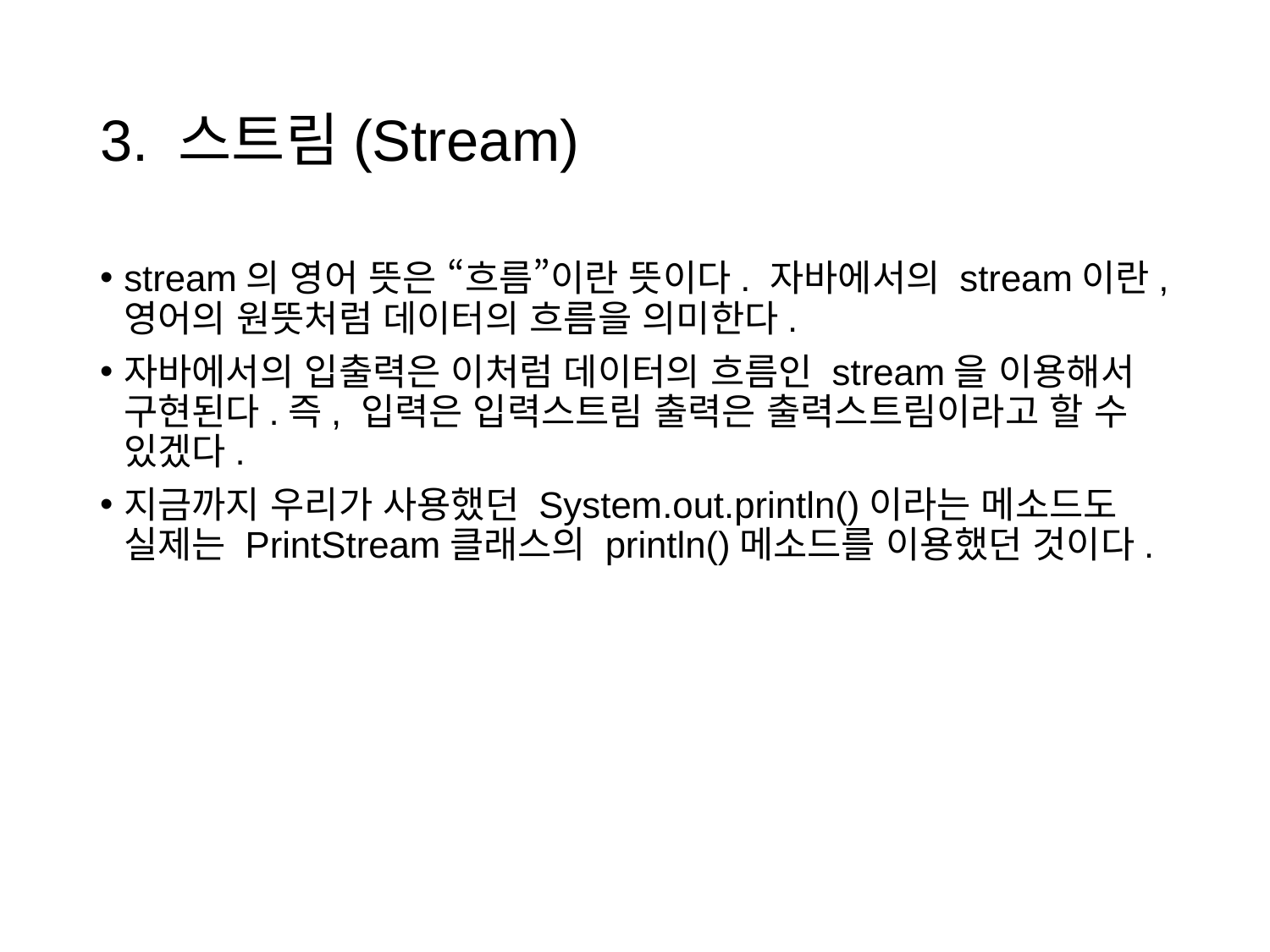

# 3. 스트림(Stream)
stream의 영어 뜻은 “흐름”이란 뜻이다. 자바에서의 stream이란, 영어의 원뜻처럼 데이터의 흐름을 의미한다.
자바에서의 입출력은 이처럼 데이터의 흐름인 stream을 이용해서 구현된다.즉, 입력은 입력스트림 출력은 출력스트림이라고 할 수 있겠다.
지금까지 우리가 사용했던 System.out.println()이라는 메소드도 실제는 PrintStream클래스의 println()메소드를 이용했던 것이다.